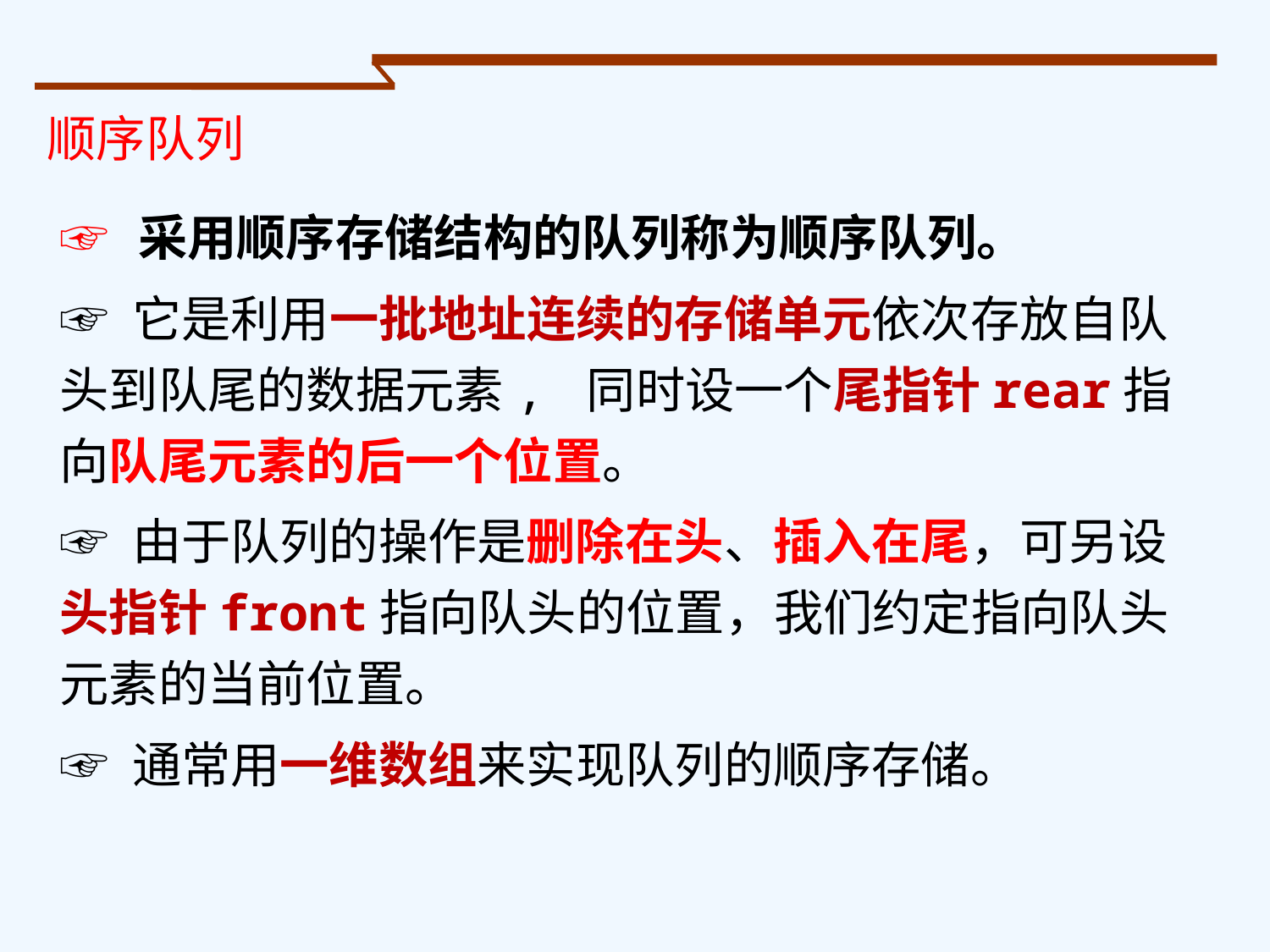

顺序队列
☞  采用顺序存储结构的队列称为顺序队列。
☞ 它是利用一批地址连续的存储单元依次存放自队头到队尾的数据元素, 同时设一个尾指针rear指向队尾元素的后一个位置。
☞ 由于队列的操作是删除在头、插入在尾，可另设头指针front指向队头的位置，我们约定指向队头元素的当前位置。
☞ 通常用一维数组来实现队列的顺序存储。